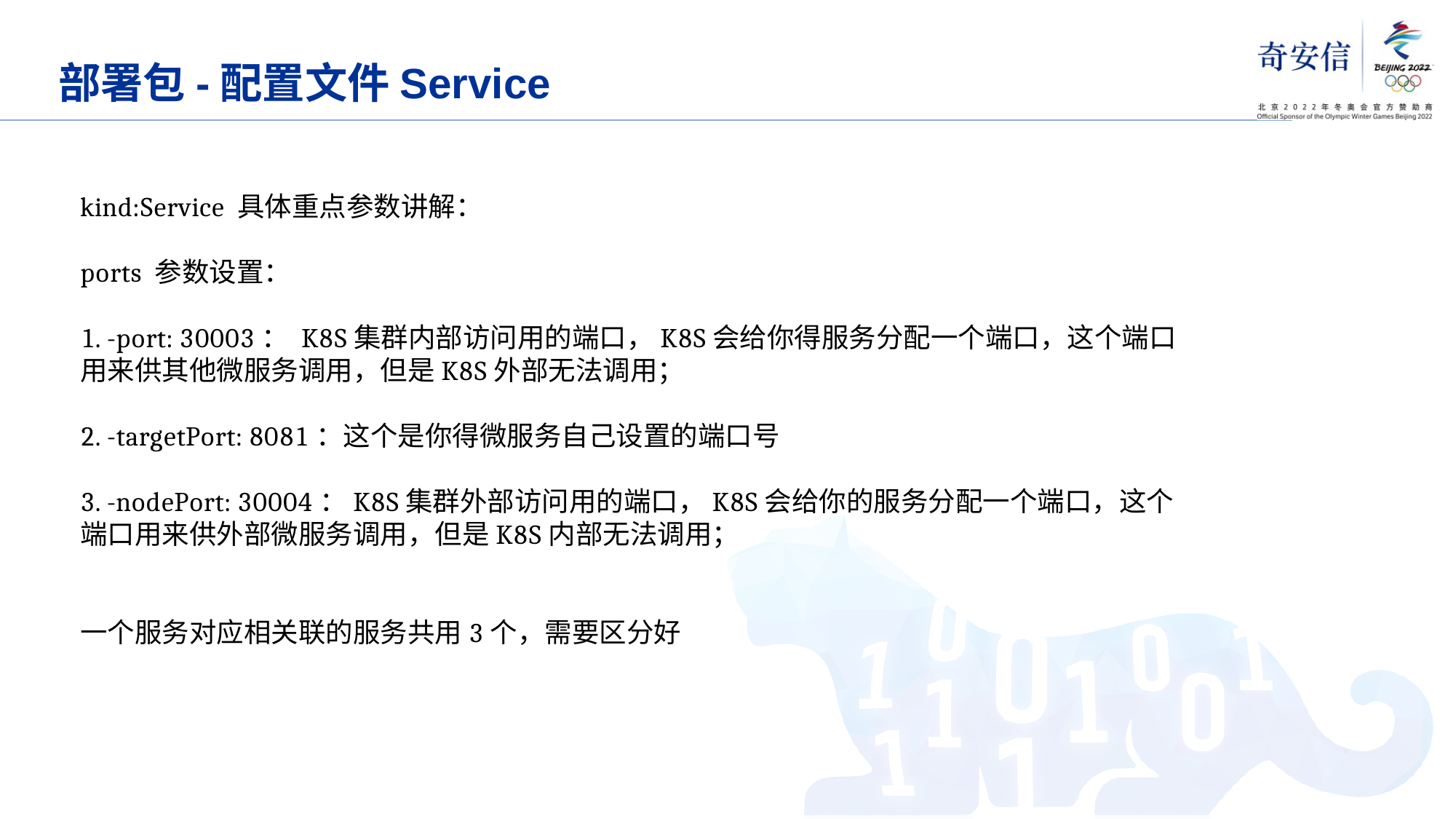

# 部署包-配置文件Service
kind:Service 具体重点参数讲解：
ports 参数设置：

1. -port: 30003： K8S集群内部访问用的端口，K8S会给你得服务分配一个端口，这个端口用来供其他微服务调用，但是K8S外部无法调用；

2. -targetPort: 8081：这个是你得微服务自己设置的端口号
3. -nodePort: 30004：K8S集群外部访问用的端口，K8S会给你的服务分配一个端口，这个端口用来供外部微服务调用，但是K8S内部无法调用；

一个服务对应相关联的服务共用3个，需要区分好